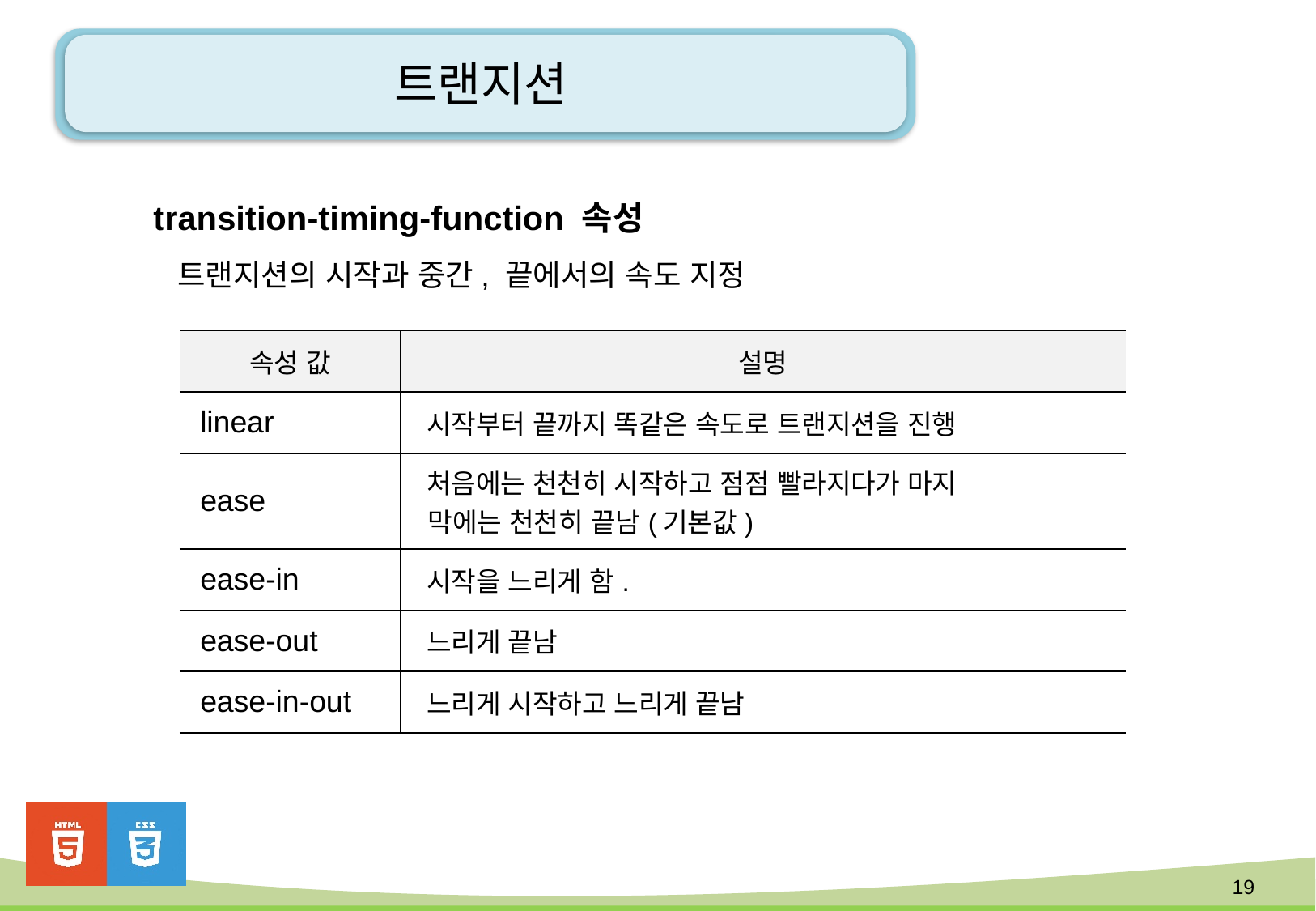

# 트랜지션
transition-timing-function 속성
  트랜지션의 시작과 중간, 끝에서의 속도 지정
| 속성 값 | 설명 |
| --- | --- |
| linear | 시작부터 끝까지 똑같은 속도로 트랜지션을 진행 |
| ease | 처음에는 천천히 시작하고 점점 빨라지다가 마지 막에는 천천히 끝남(기본값) |
| ease-in | 시작을 느리게 함. |
| ease-out | 느리게 끝남 |
| ease-in-out | 느리게 시작하고 느리게 끝남 |
19